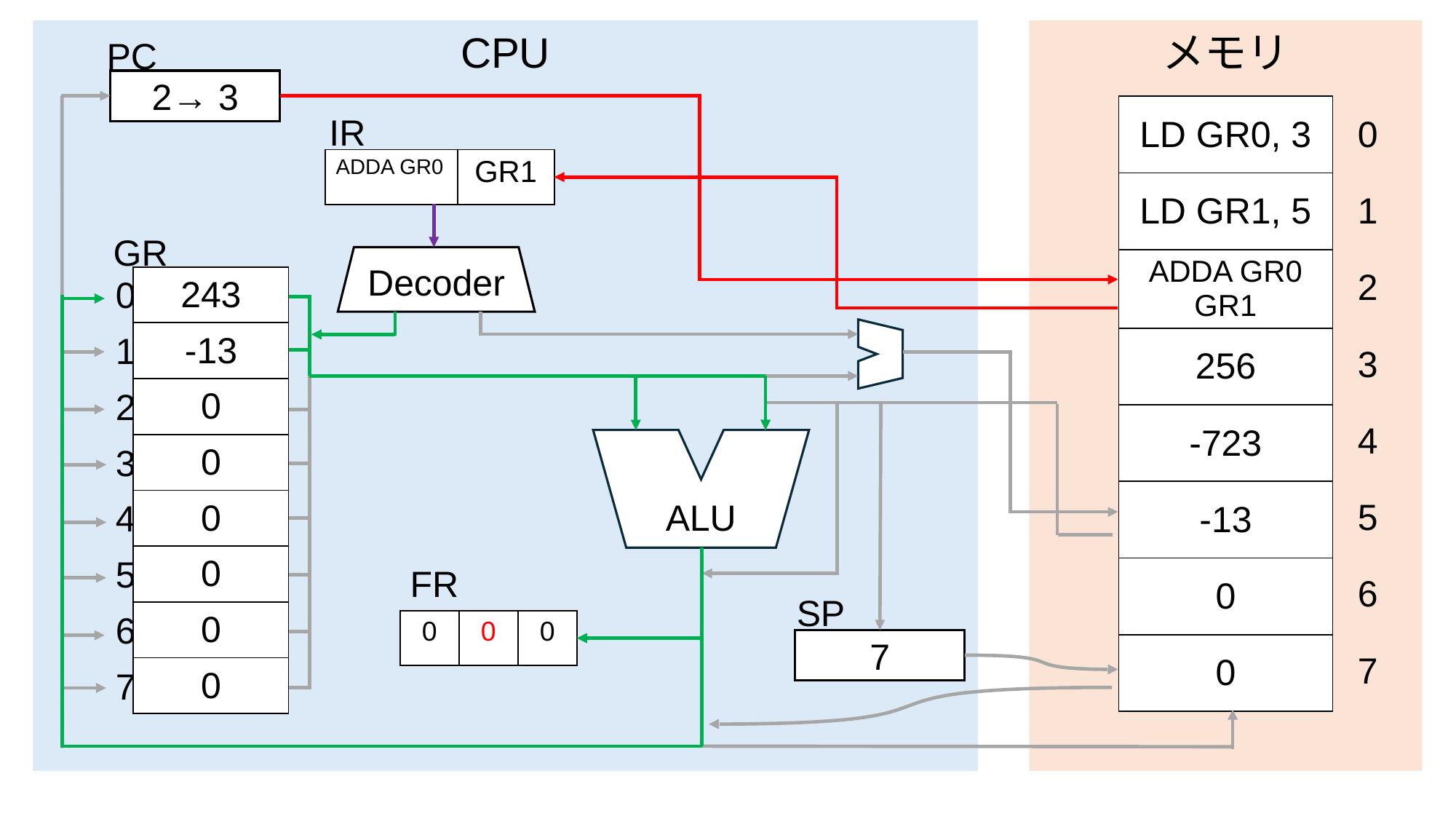

CPU
メモリ
PC
2→ 3
| LD GR0, 3 |
| --- |
| LD GR1, 5 |
| ADDA GR0 GR1 |
| 256 |
| -723 |
| -13 |
| 0 |
| 0 |
| 0 |
| --- |
| 1 |
| 2 |
| 3 |
| 4 |
| 5 |
| 6 |
| 7 |
IR
| ADDA GR0 | GR1 |
| --- | --- |
GR
Decoder
| 243 |
| --- |
| -13 |
| 0 |
| 0 |
| 0 |
| 0 |
| 0 |
| 0 |
| 0 |
| --- |
| 1 |
| 2 |
| 3 |
| 4 |
| 5 |
| 6 |
| 7 |

ALU
FR
SP
| 0 | 0 | 0 |
| --- | --- | --- |
7